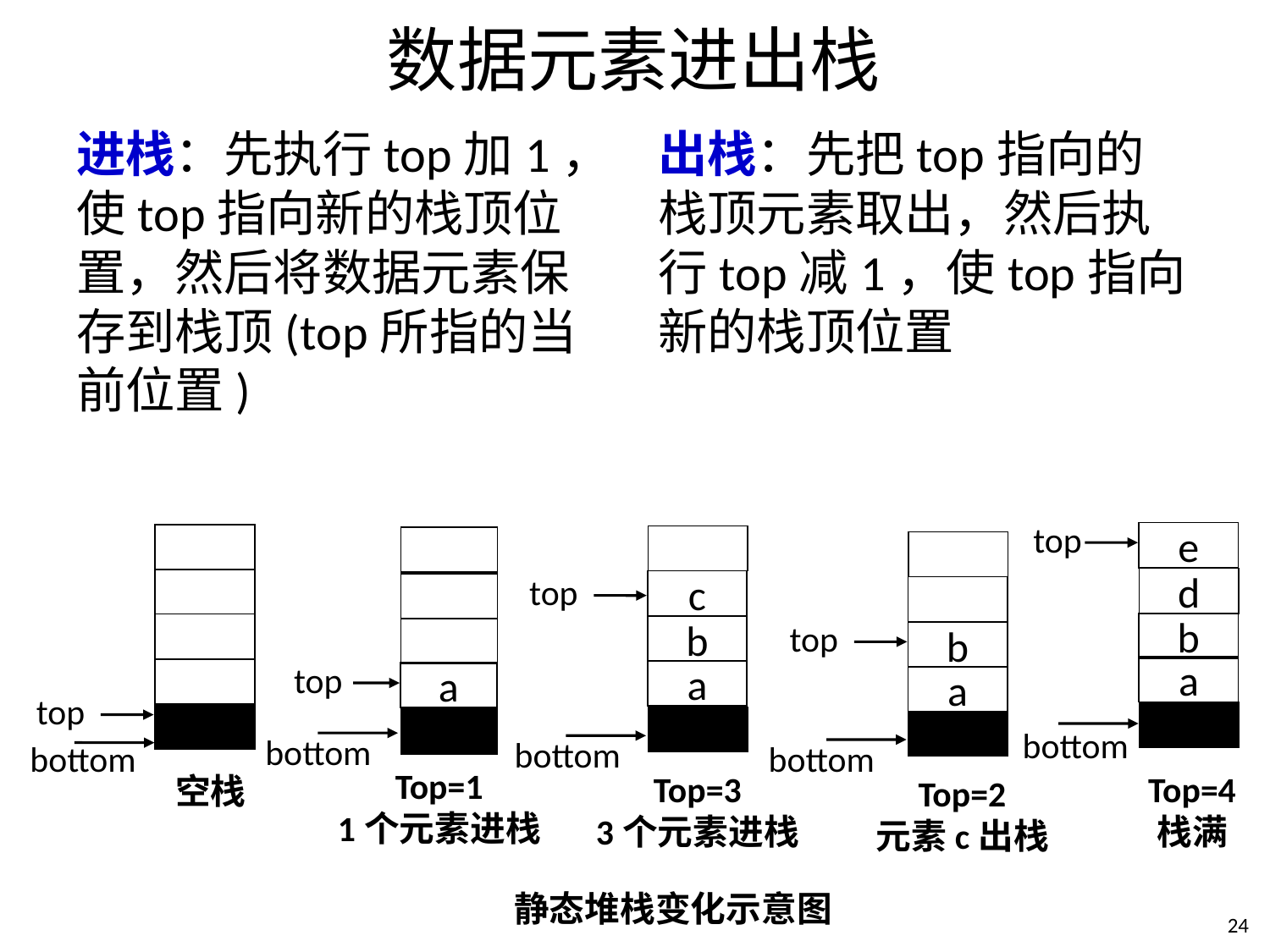

# 数据元素进出栈
进栈：先执行top加1，使top指向新的栈顶位置，然后将数据元素保存到栈顶(top所指的当前位置)

出栈：先把top指向的栈顶元素取出，然后执行top减1，使top指向新的栈顶位置

top

e
d
b
a

bottom

Top=4
栈满

top

bottom

空栈

c
b
a

top

bottom

Top=3
3个元素进栈

a

top

bottom

Top=1
1个元素进栈

b
a

top

bottom

Top=2
元素c出栈
静态堆栈变化示意图
24